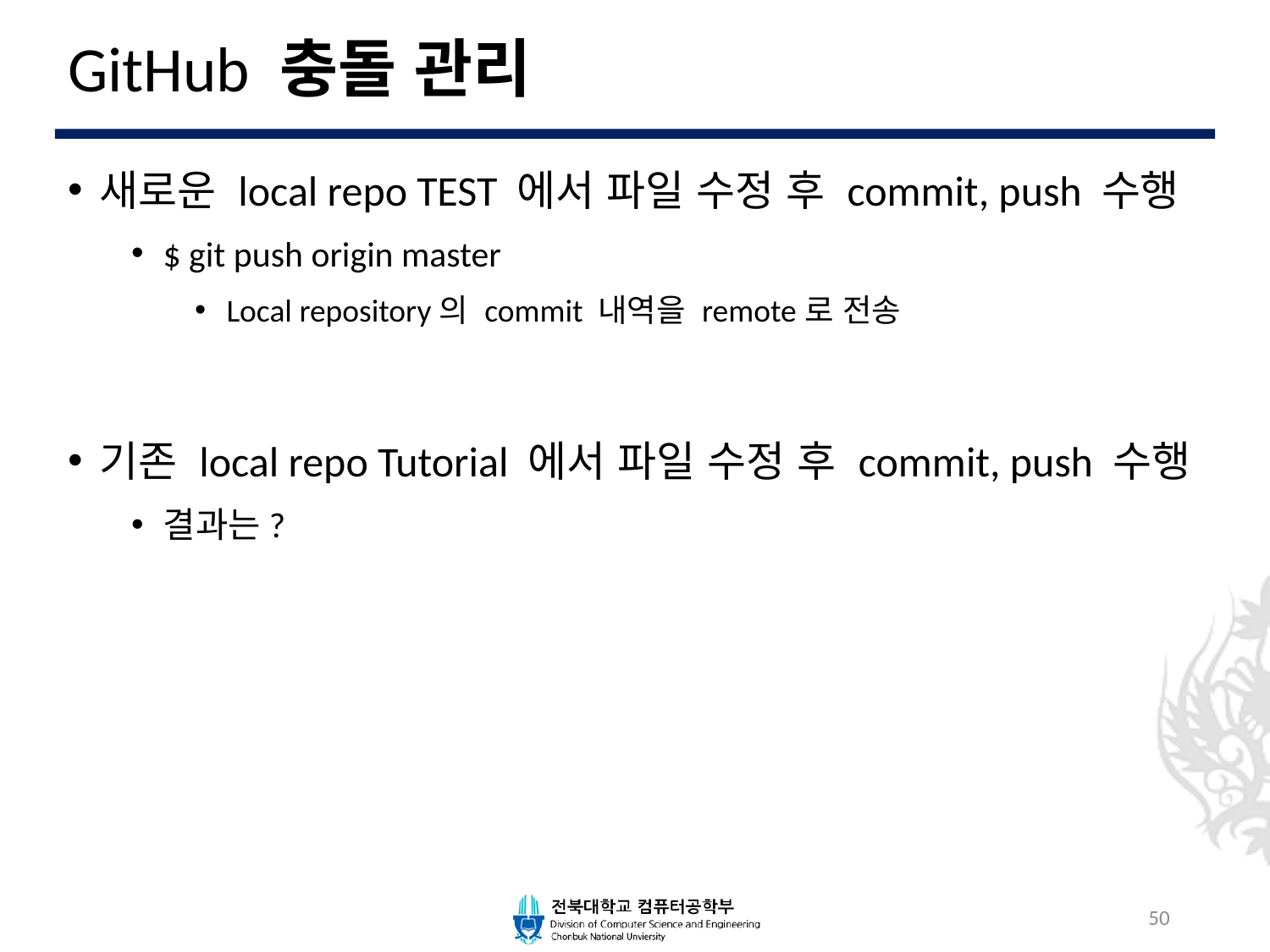

# GitHub 충돌 관리
새로운 local repo TEST 에서 파일 수정 후 commit, push 수행
$ git push origin master
Local repository의 commit 내역을 remote로 전송

기존 local repo Tutorial 에서 파일 수정 후 commit, push 수행
결과는?
50